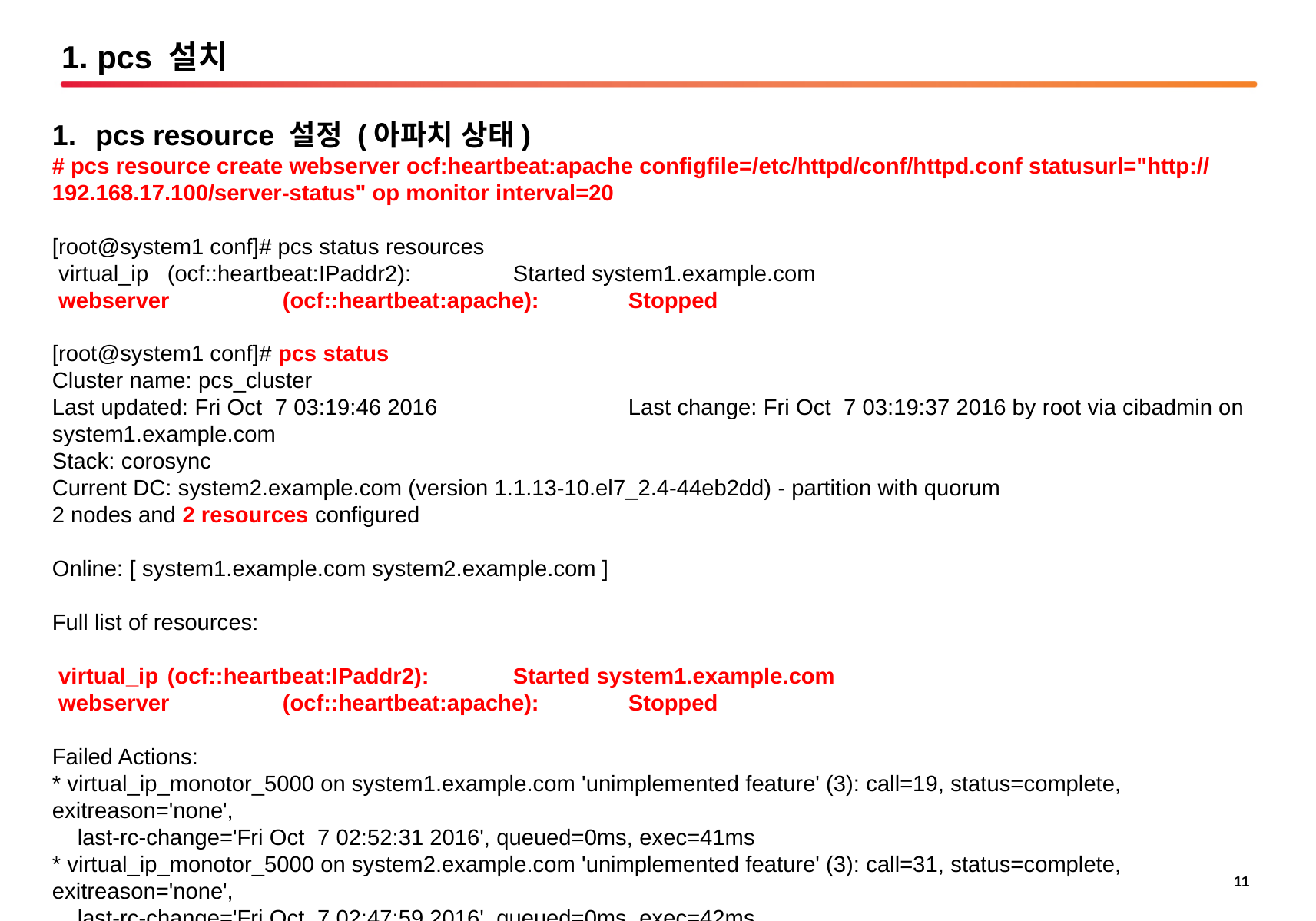

# 1. pcs 설치
pcs resource 설정 (아파치 상태)
# pcs resource create webserver ocf:heartbeat:apache configfile=/etc/httpd/conf/httpd.conf statusurl="http://192.168.17.100/server-status" op monitor interval=20

[root@system1 conf]# pcs status resources
 virtual_ip	(ocf::heartbeat:IPaddr2):	Started system1.example.com
 webserver	(ocf::heartbeat:apache):	Stopped

[root@system1 conf]# pcs status
Cluster name: pcs_cluster
Last updated: Fri Oct  7 03:19:46 2016		Last change: Fri Oct  7 03:19:37 2016 by root via cibadmin on system1.example.com
Stack: corosync
Current DC: system2.example.com (version 1.1.13-10.el7_2.4-44eb2dd) - partition with quorum
2 nodes and 2 resources configured

Online: [ system1.example.com system2.example.com ]

Full list of resources:

 virtual_ip	(ocf::heartbeat:IPaddr2):	Started system1.example.com
 webserver	(ocf::heartbeat:apache):	Stopped

Failed Actions:
* virtual_ip_monotor_5000 on system1.example.com 'unimplemented feature' (3): call=19, status=complete, exitreason='none',
    last-rc-change='Fri Oct  7 02:52:31 2016', queued=0ms, exec=41ms
* virtual_ip_monotor_5000 on system2.example.com 'unimplemented feature' (3): call=31, status=complete, exitreason='none',
    last-rc-change='Fri Oct  7 02:47:59 2016', queued=0ms, exec=42ms